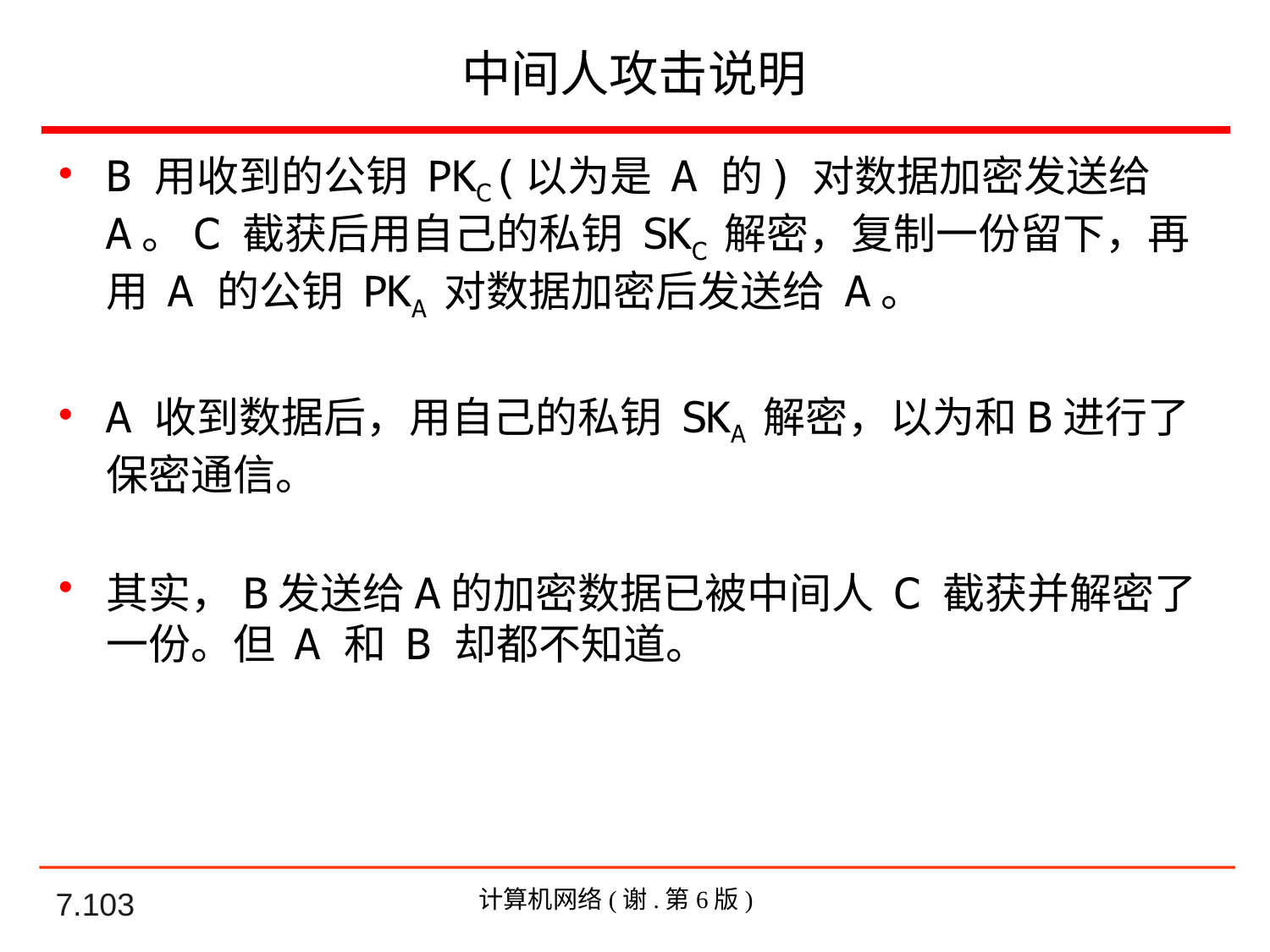

# 中间人攻击说明
B 用收到的公钥 PKC (以为是 A 的) 对数据加密发送给 A。C 截获后用自己的私钥 SKC 解密，复制一份留下，再用 A 的公钥 PKA 对数据加密后发送给 A。

A 收到数据后，用自己的私钥 SKA 解密，以为和B进行了保密通信。

其实，B发送给A的加密数据已被中间人 C 截获并解密了一份。但 A 和 B 却都不知道。